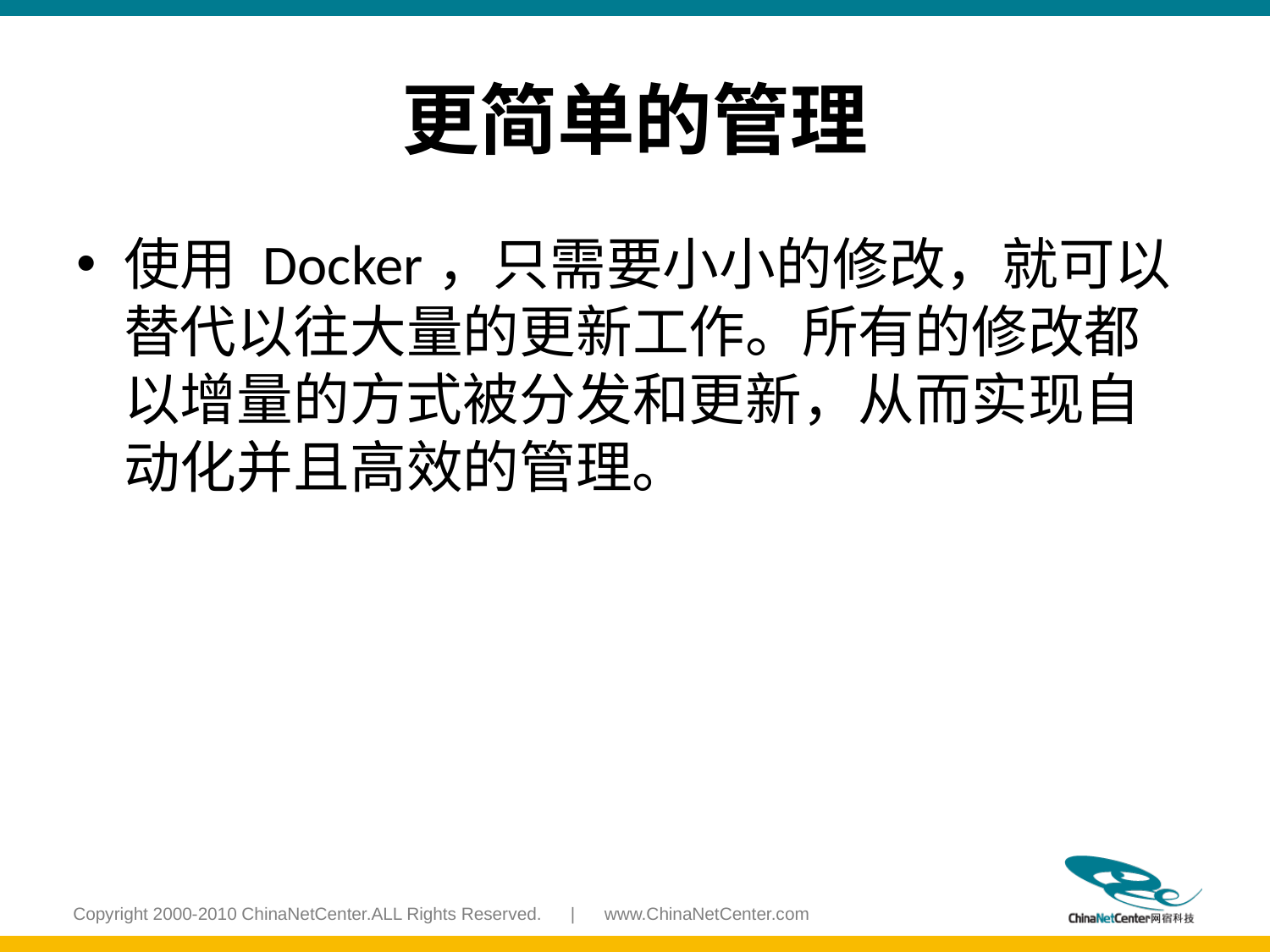

# 更简单的管理
使用 Docker，只需要小小的修改，就可以替代以往大量的更新工作。所有的修改都以增量的方式被分发和更新，从而实现自动化并且高效的管理。